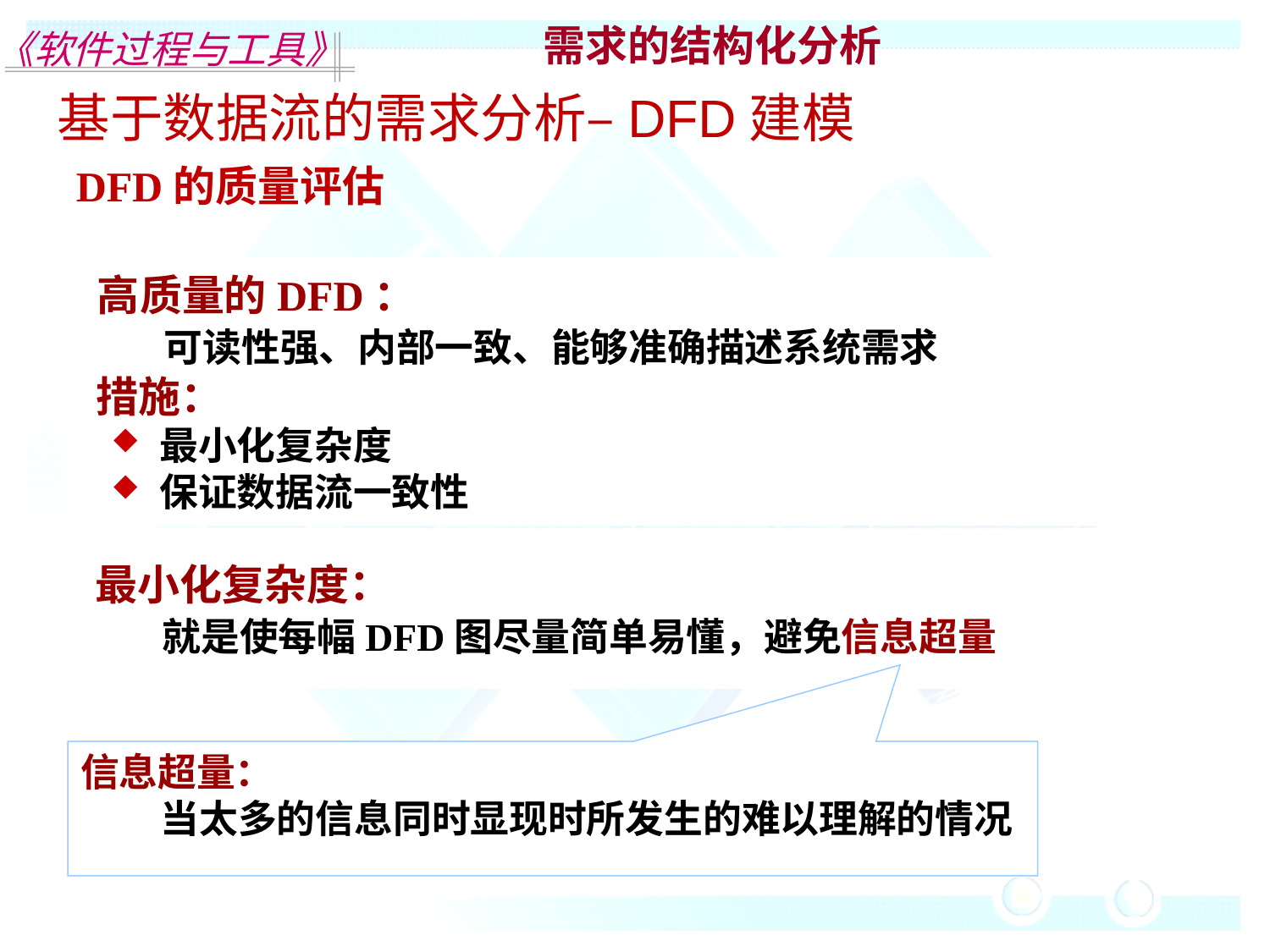

需求的结构化分析
基于数据流的需求分析–DFD建模
DFD的质量评估
 高质量的DFD：
        可读性强、内部一致、能够准确描述系统需求
 措施：
 最小化复杂度
 保证数据流一致性
 最小化复杂度：
        就是使每幅DFD图尽量简单易懂，避免信息超量
信息超量：
        当太多的信息同时显现时所发生的难以理解的情况